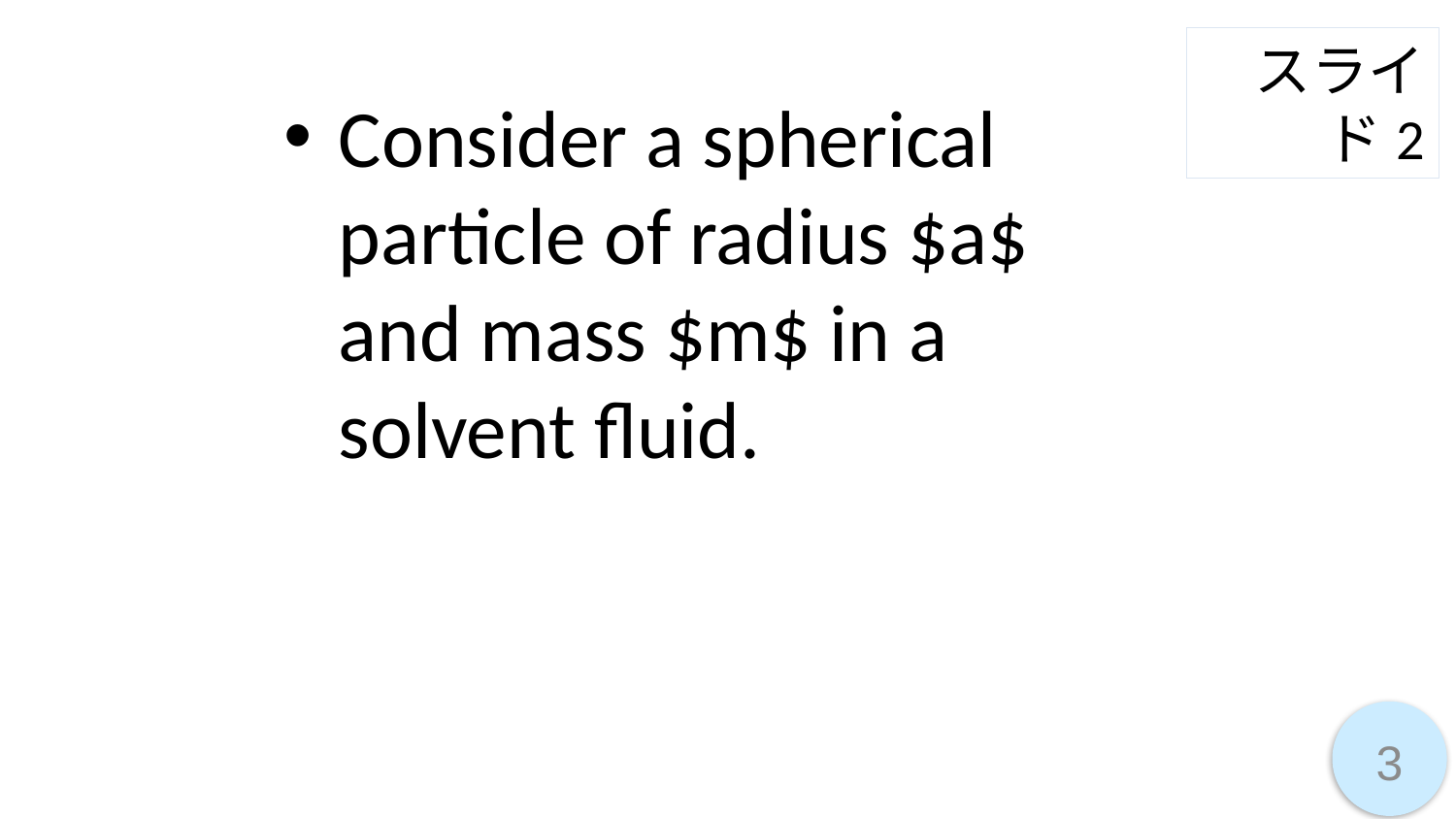

スライド2
Consider a spherical particle of radius $a$ and mass $m$ in a solvent fluid.
3